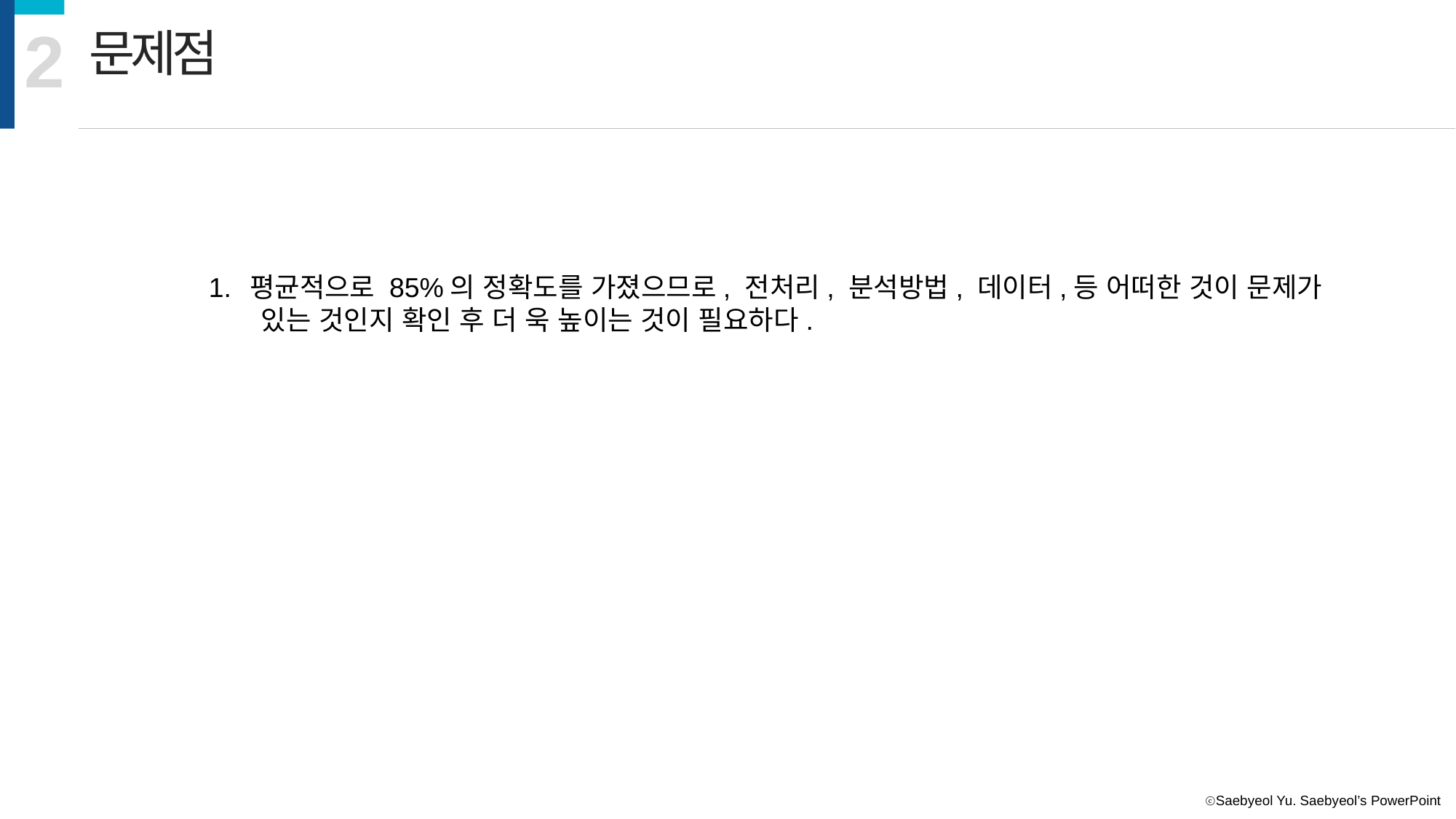

2
문제점
평균적으로 85%의 정확도를 가졌으므로, 전처리, 분석방법, 데이터,등 어떠한 것이 문제가
      있는 것인지 확인 후 더 욱 높이는 것이 필요하다.

A
B